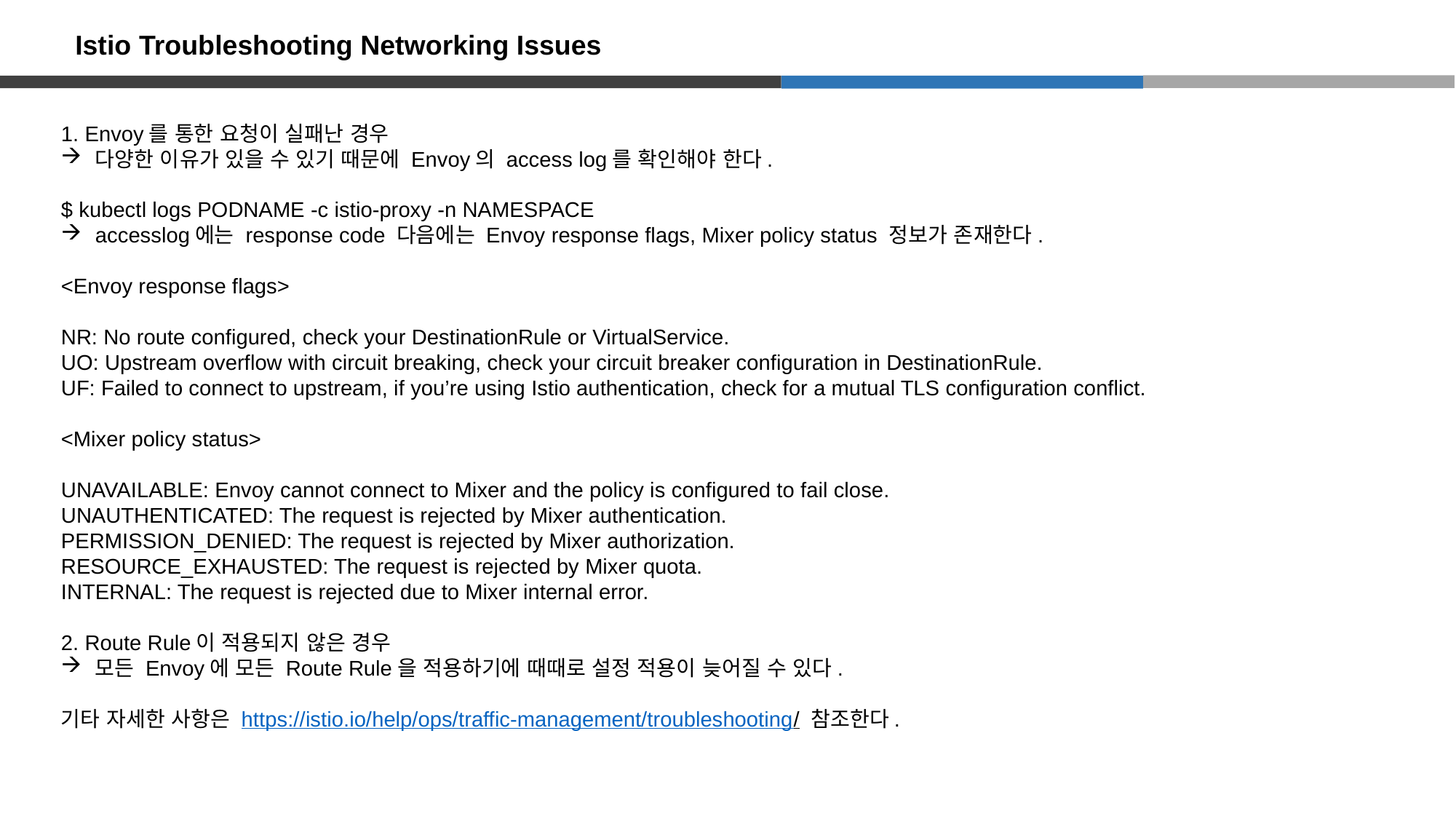

Istio Troubleshooting Networking Issues

1. Envoy를 통한 요청이 실패난 경우
다양한 이유가 있을 수 있기 때문에 Envoy의 access log를 확인해야 한다.

$ kubectl logs PODNAME -c istio-proxy -n NAMESPACE
accesslog에는 response code 다음에는 Envoy response flags, Mixer policy status 정보가 존재한다.

<Envoy response flags>

NR: No route configured, check your DestinationRule or VirtualService.
UO: Upstream overflow with circuit breaking, check your circuit breaker configuration in DestinationRule.
UF: Failed to connect to upstream, if you’re using Istio authentication, check for a mutual TLS configuration conflict.

<Mixer policy status>

UNAVAILABLE: Envoy cannot connect to Mixer and the policy is configured to fail close.
UNAUTHENTICATED: The request is rejected by Mixer authentication.
PERMISSION_DENIED: The request is rejected by Mixer authorization.
RESOURCE_EXHAUSTED: The request is rejected by Mixer quota.
INTERNAL: The request is rejected due to Mixer internal error.

2. Route Rule이 적용되지 않은 경우
모든 Envoy에 모든 Route Rule을 적용하기에 때때로 설정 적용이 늦어질 수 있다.

기타 자세한 사항은 https://istio.io/help/ops/traffic-management/troubleshooting/ 참조한다.